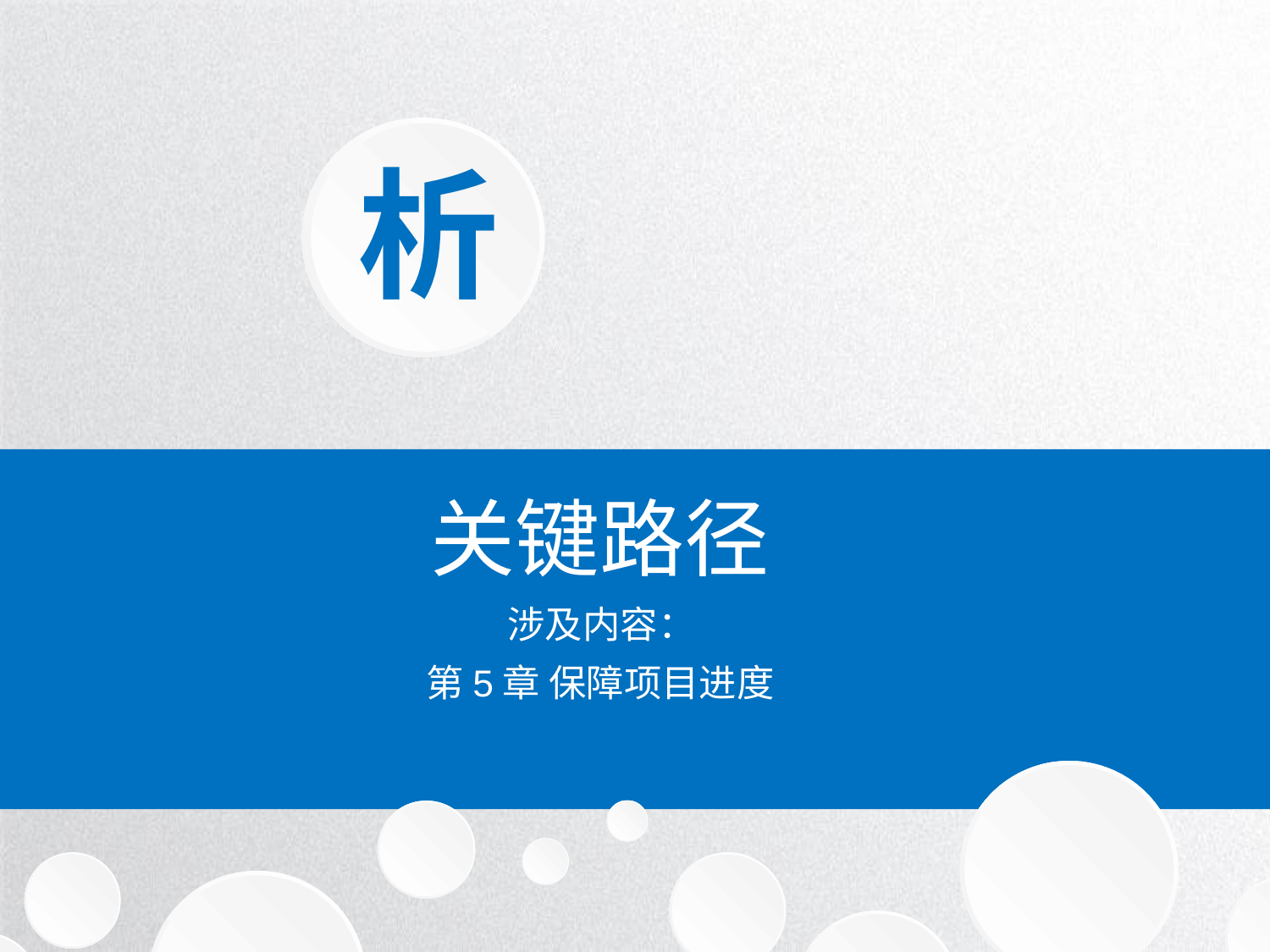

例

案

分

析

关键路径
涉及内容：
第5章 保障项目进度